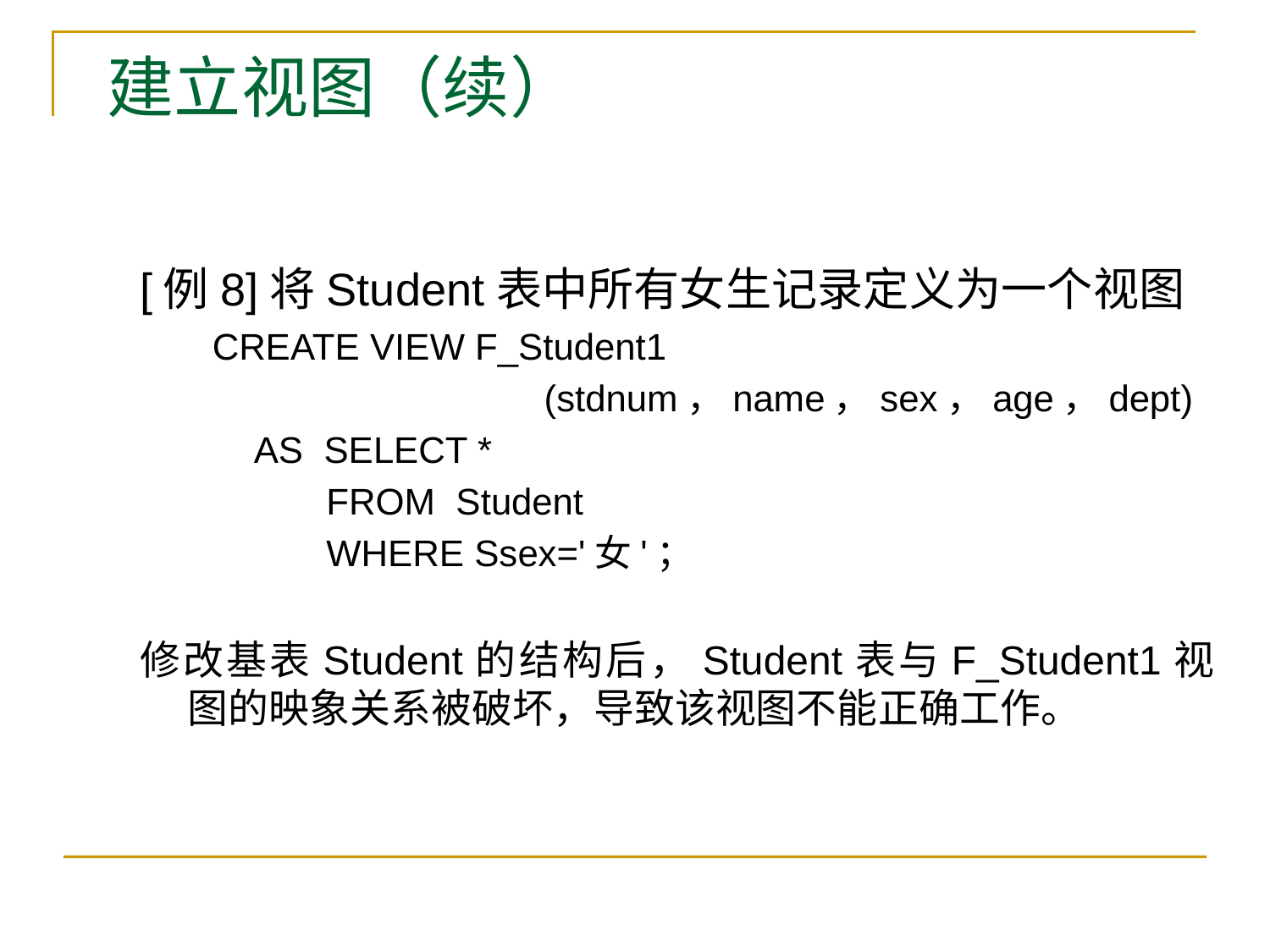

# 建立视图（续）
[例8]将Student表中所有女生记录定义为一个视图
       CREATE VIEW F_Student1
                                       (stdnum，name，sex，age，dept)
           AS  SELECT *
                  FROM  Student
                  WHERE Ssex='女'；

修改基表Student的结构后，Student表与F_Student1视图的映象关系被破坏，导致该视图不能正确工作。